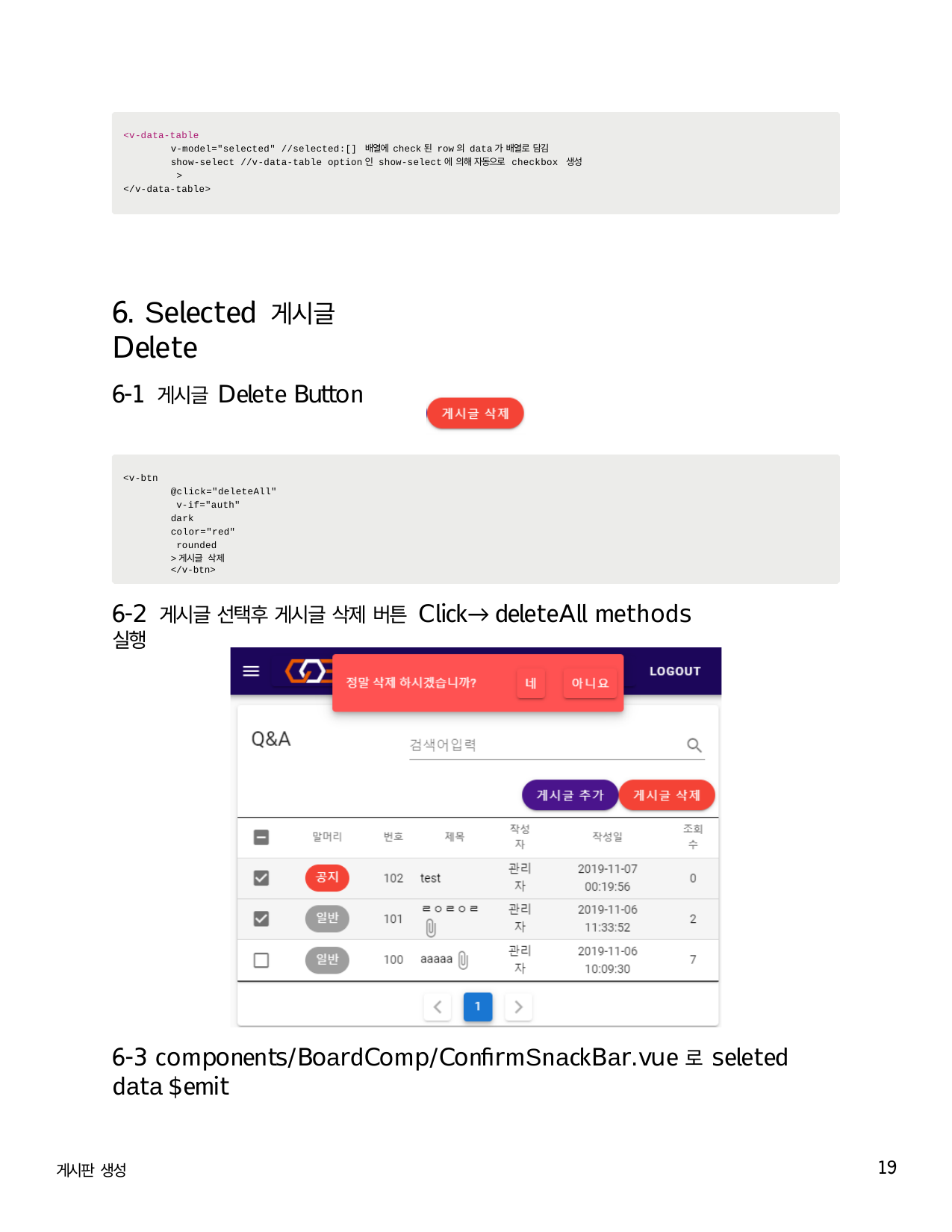

<v-data-table
v-model="selected" //selected:[] 배열에 check된 row의 data가 배열로 담김
show-select //v-data-table option인 show-select에 의해 자동으로 checkbox 생성
>
</v-data-table>
6. Selected 게시글 Delete
6-1 게시글 Delete Button

<v-btn
@click="deleteAll"  v-if="auth"
dark  color="red"  rounded
>게시글 삭제</v-btn>
6-2 게시글 선택후 게시글 삭제 버튼 Click→ deleteAll methods 실행

6-3 components/BoardComp/ConfirmSnackBar.vue로 seleted data $emit
19
게시판 생성